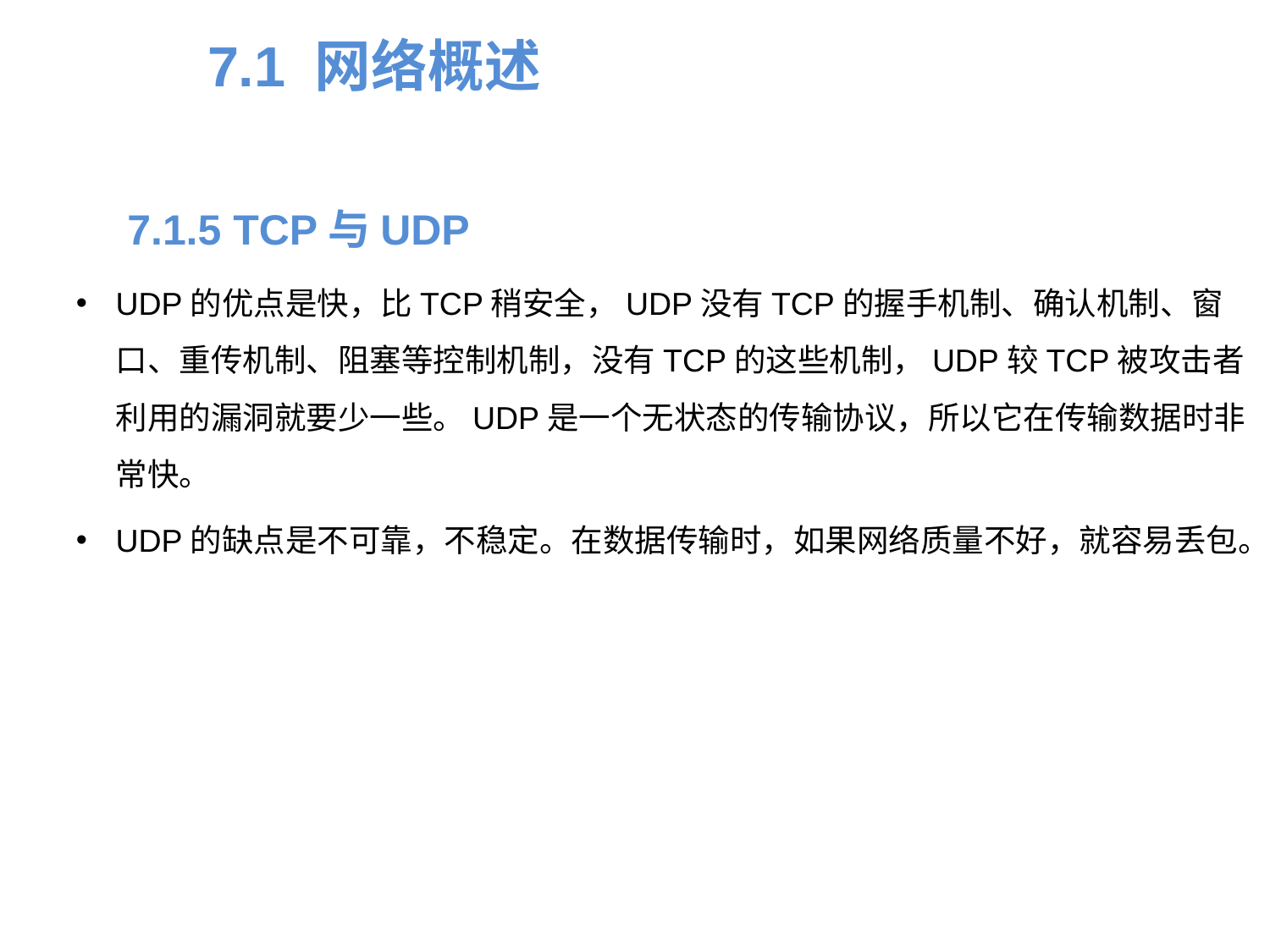

7.1 网络概述
7.1.5 TCP与UDP
UDP的优点是快，比TCP稍安全，UDP没有TCP的握手机制、确认机制、窗口、重传机制、阻塞等控制机制，没有TCP的这些机制，UDP较TCP被攻击者利用的漏洞就要少一些。UDP是一个无状态的传输协议，所以它在传输数据时非常快。
UDP的缺点是不可靠，不稳定。在数据传输时，如果网络质量不好，就容易丢包。